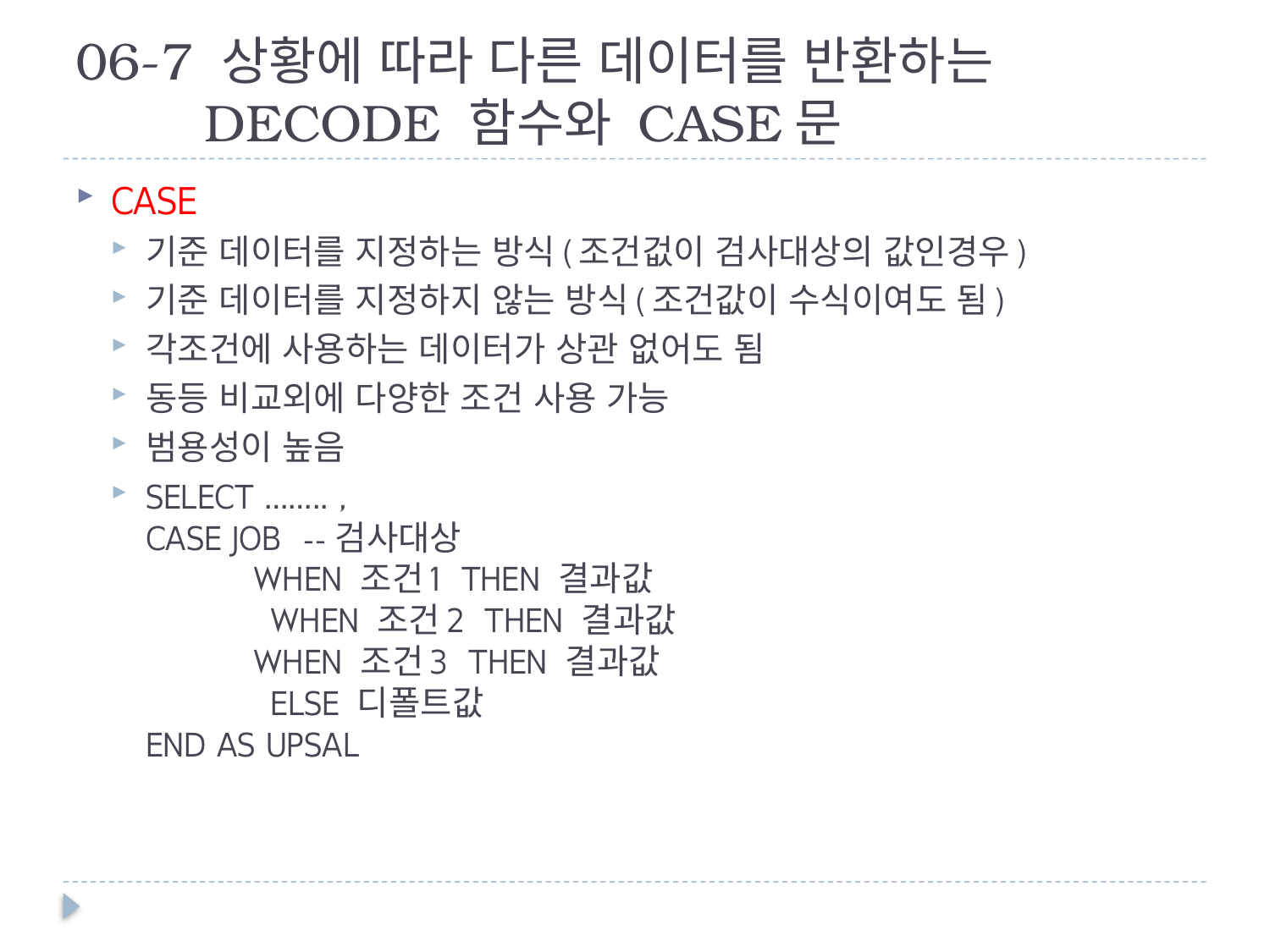

# 06-7 상황에 따라 다른 데이터를 반환하는 DECODE 함수와 CASE문
CASE
기준 데이터를 지정하는 방식(조건겂이 검사대상의 값인경우)
기준 데이터를 지정하지 않는 방식(조건값이 수식이여도 됨)
각조건에 사용하는 데이터가 상관 없어도 됨
동등 비교외에 다양한 조건 사용 가능
범용성이 높음
SELECT …….. ,
CASE JOB  --검사대상
	WHEN 조건1  THEN 결과값
	 WHEN 조건2  THEN 결과값
	WHEN 조건3  THEN 결과값
	 ELSE 디폴트값
END AS UPSAL